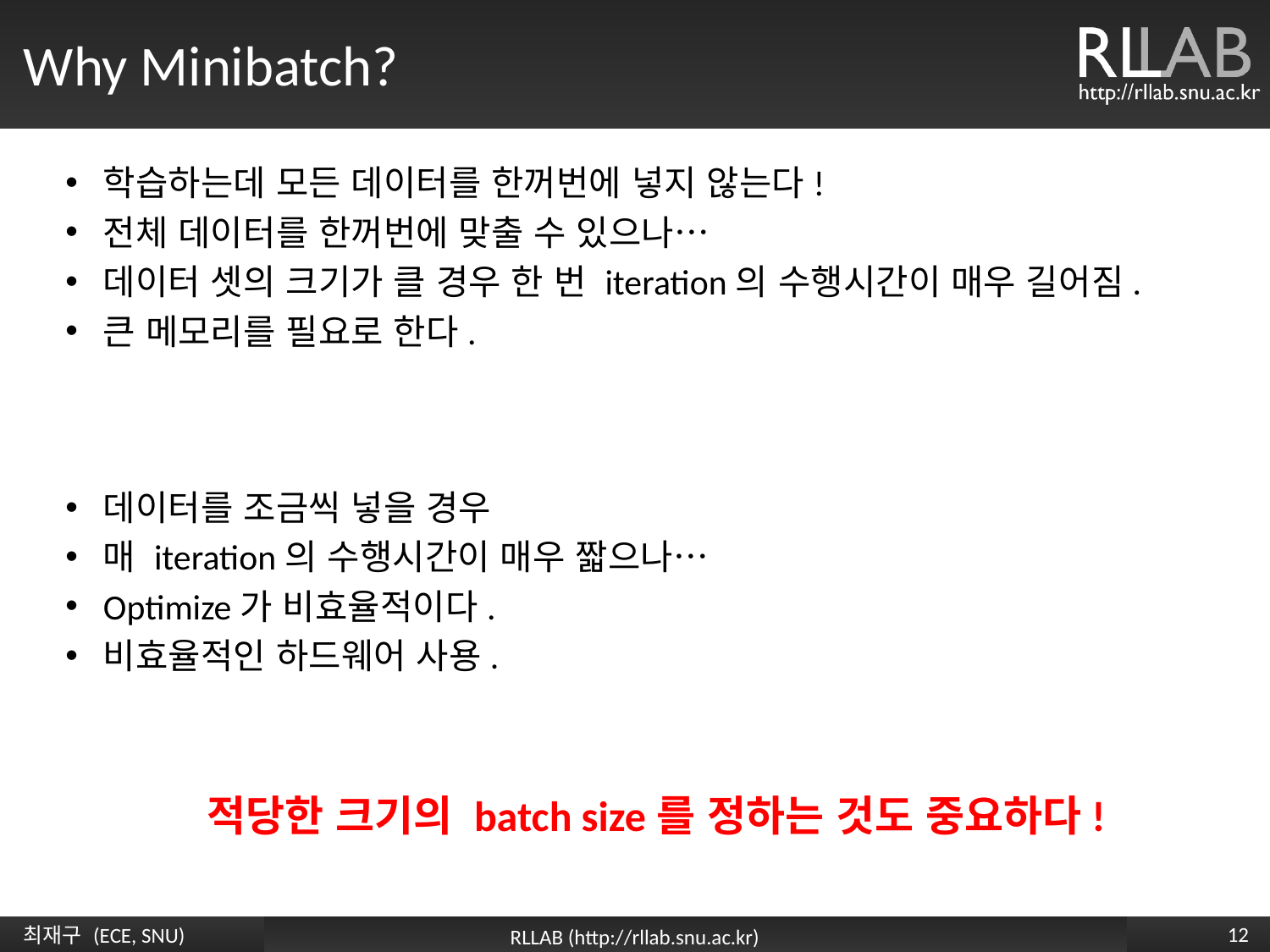

# Why Minibatch?
학습하는데 모든 데이터를 한꺼번에 넣지 않는다!
전체 데이터를 한꺼번에 맞출 수 있으나…
데이터 셋의 크기가 클 경우 한 번 iteration의 수행시간이 매우 길어짐.
큰 메모리를 필요로 한다.
데이터를 조금씩 넣을 경우
매 iteration의 수행시간이 매우 짧으나…
Optimize가 비효율적이다.
비효율적인 하드웨어 사용.

적당한 크기의 batch size를 정하는 것도 중요하다!
12
최재구 (ECE, SNU)
RLLAB (http://rllab.snu.ac.kr)